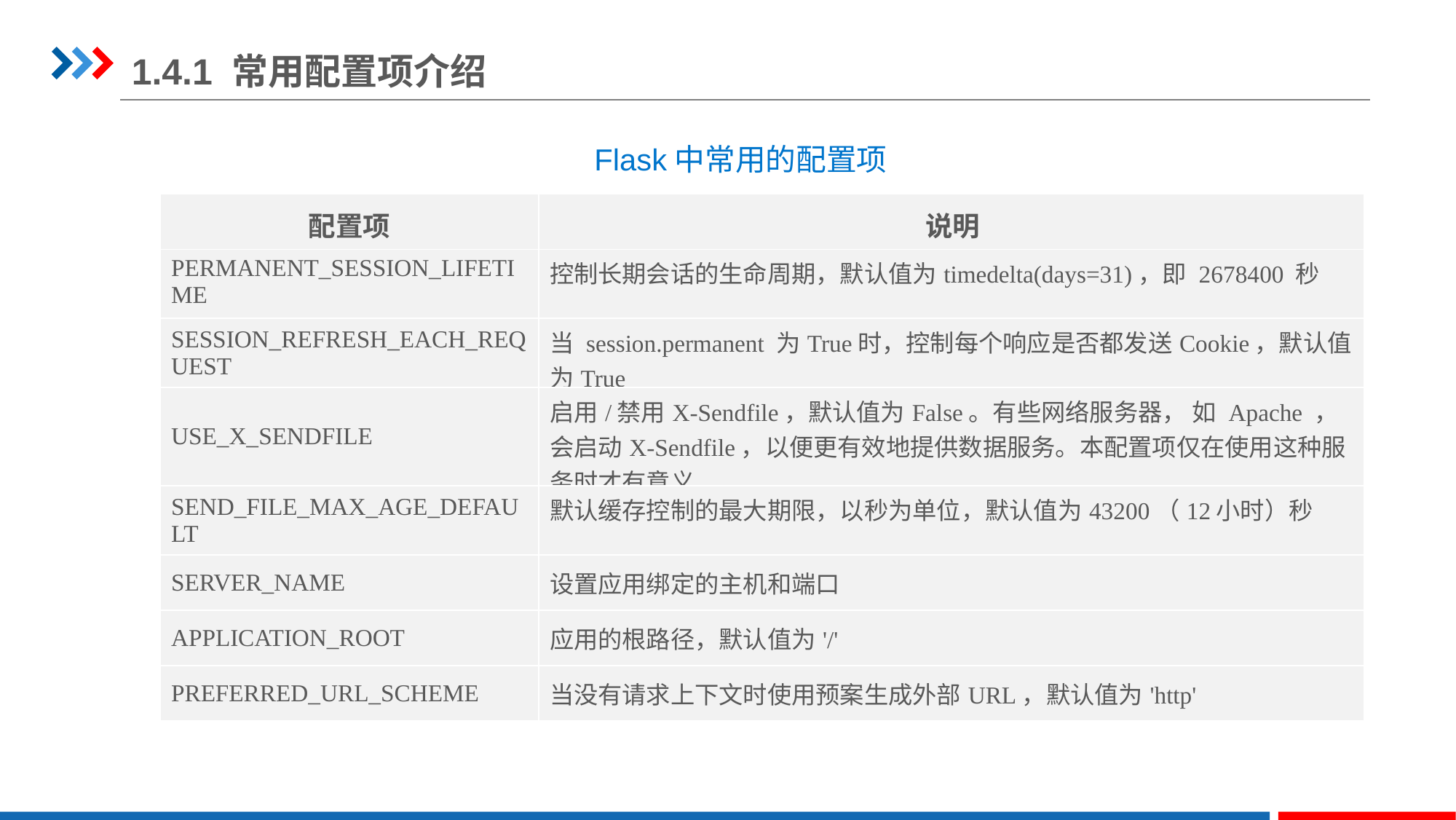

1.4.1 常用配置项介绍
Flask中常用的配置项
| 配置项 | 说明 |
| --- | --- |
| PERMANENT\_SESSION\_LIFETIME | 控制长期会话的生命周期，默认值为timedelta(days=31)，即 2678400 秒 |
| SESSION\_REFRESH\_EACH\_REQUEST | 当 session.permanent 为True时，控制每个响应是否都发送Cookie，默认值为True |
| USE\_X\_SENDFILE | 启用/禁用X-Sendfile，默认值为False。有些网络服务器， 如 Apache ，会启动X-Sendfile，以便更有效地提供数据服务。本配置项仅在使用这种服务时才有意义 |
| SEND\_FILE\_MAX\_AGE\_DEFAULT | 默认缓存控制的最大期限，以秒为单位，默认值为43200（12小时）秒 |
| SERVER\_NAME | 设置应用绑定的主机和端口 |
| APPLICATION\_ROOT | 应用的根路径，默认值为'/' |
| PREFERRED\_URL\_SCHEME | 当没有请求上下文时使用预案生成外部URL，默认值为'http' |